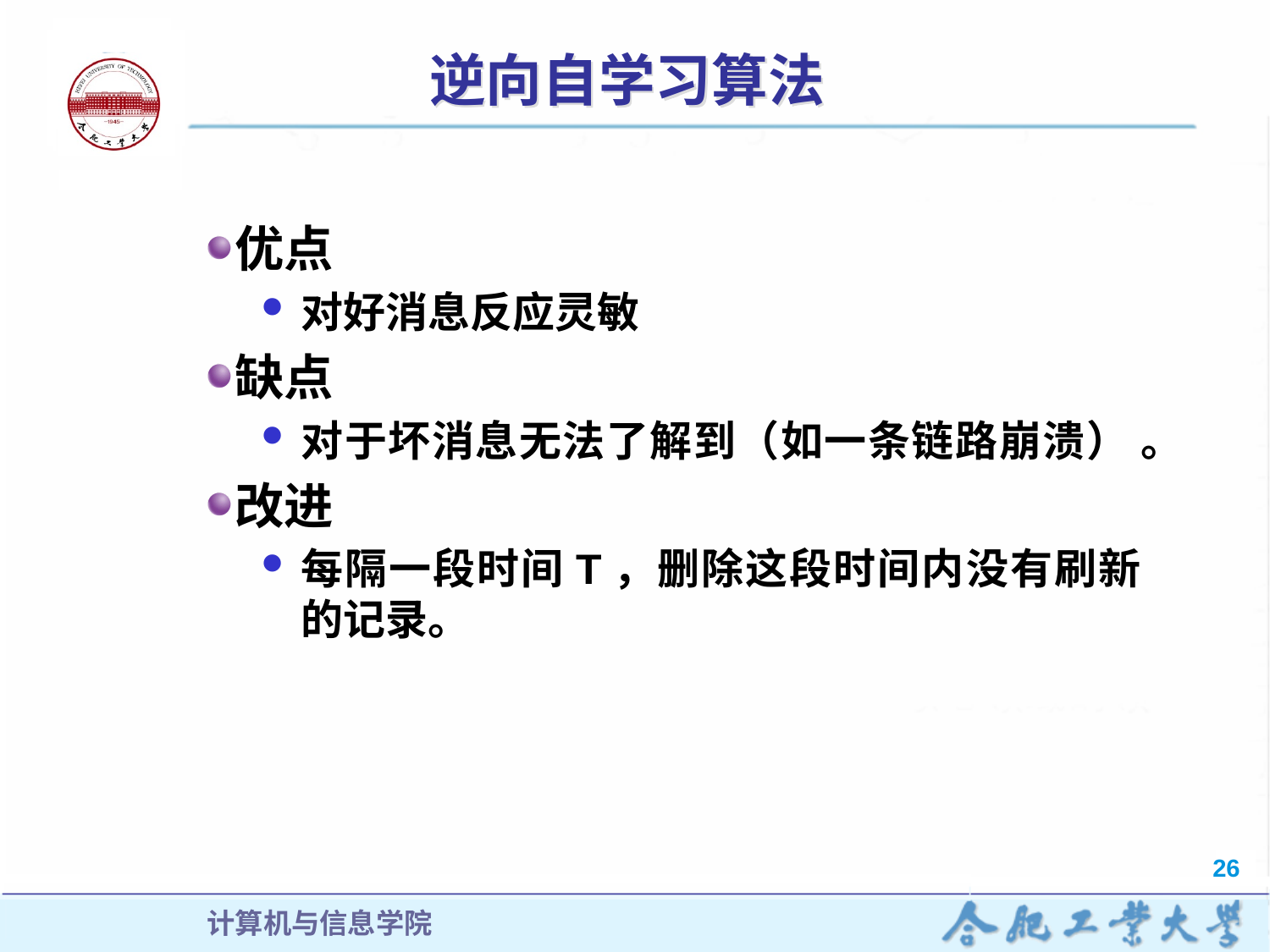

# 逆向自学习算法
优点
对好消息反应灵敏
缺点
对于坏消息无法了解到（如一条链路崩溃） 。
改进
每隔一段时间T，删除这段时间内没有刷新的记录。